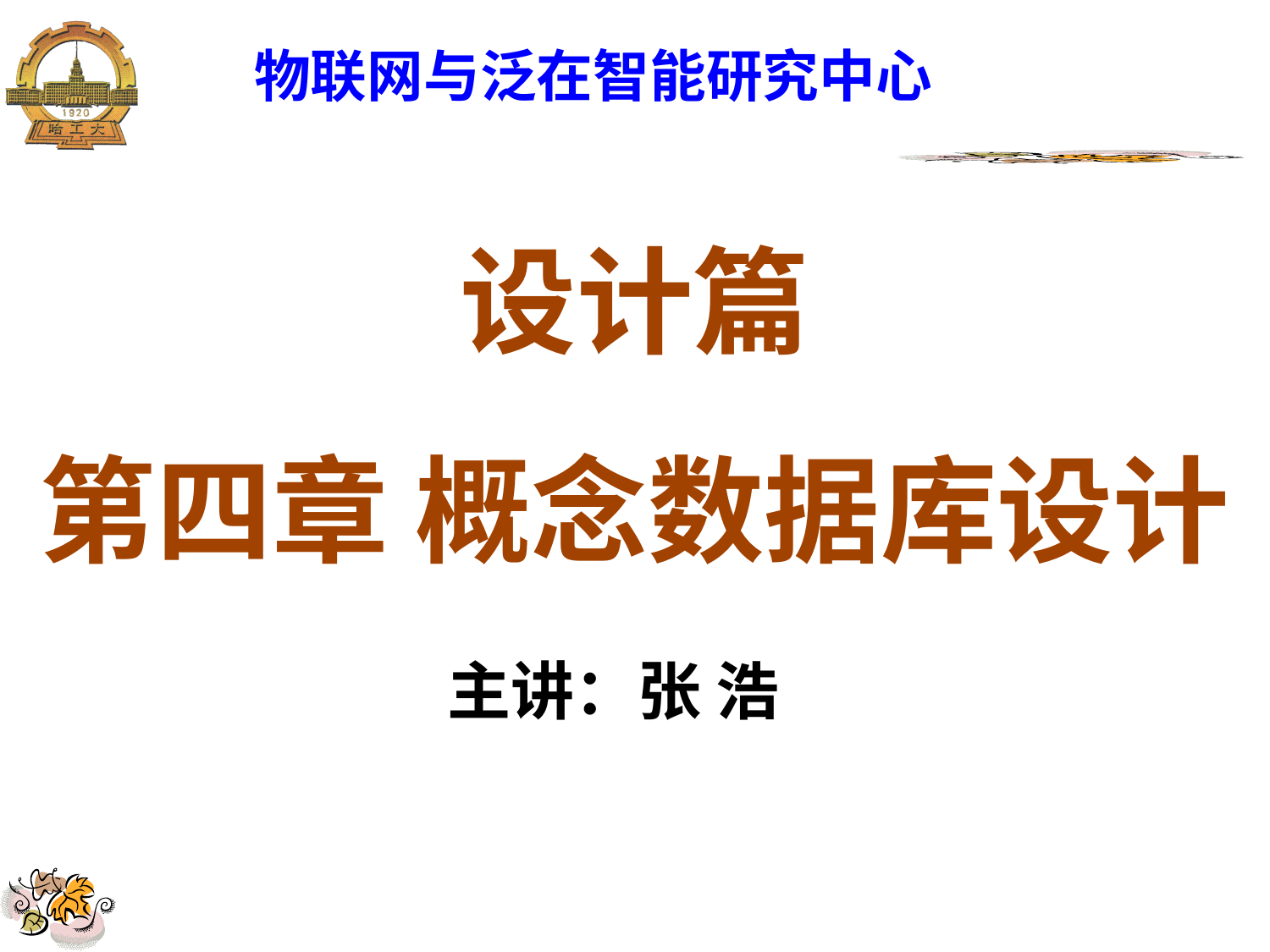

# 物联网与泛在智能研究中心
设计篇
第四章 概念数据库设计
主讲：张 浩